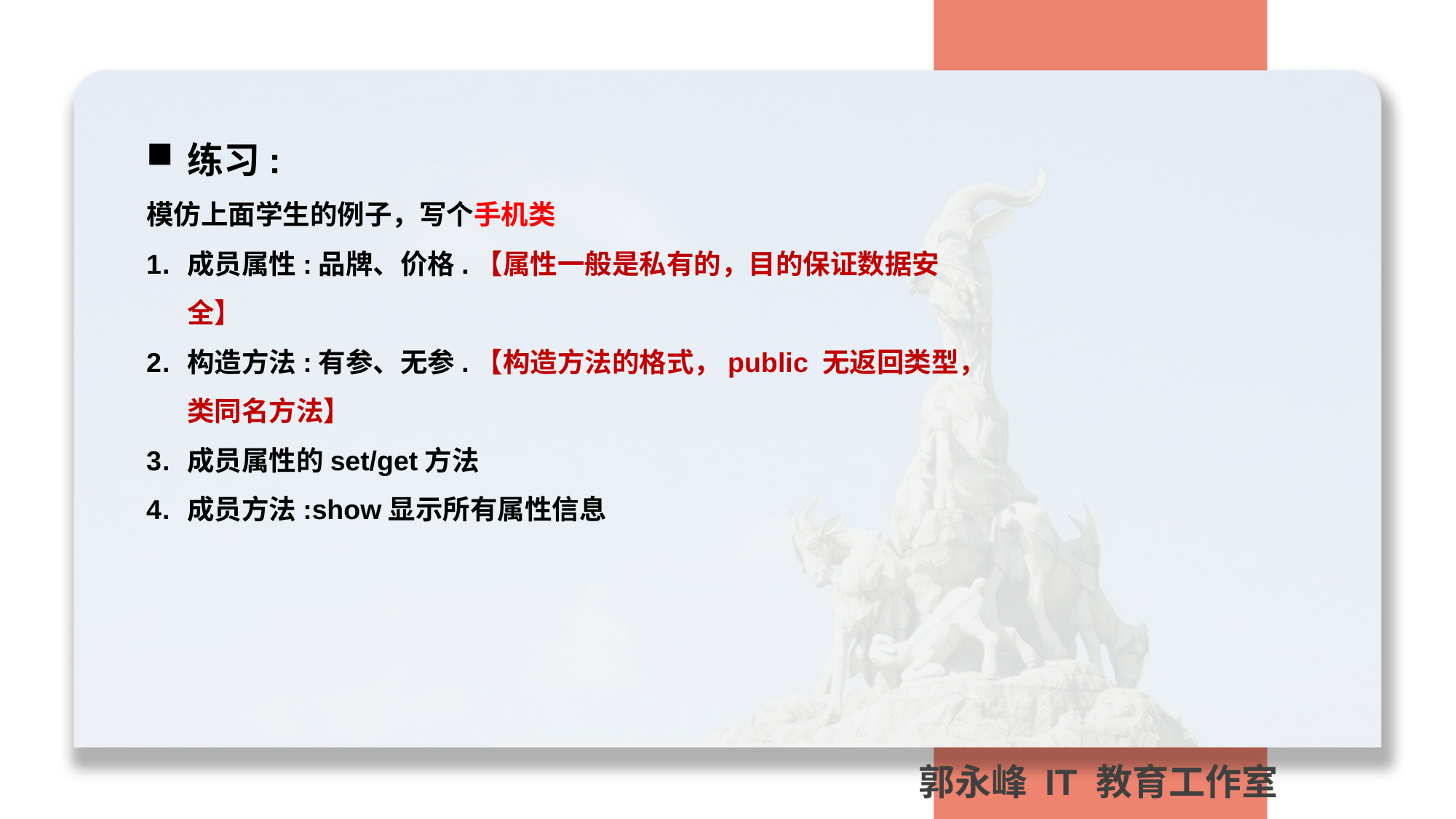

练习:
模仿上面学生的例子，写个手机类
成员属性:品牌、价格.【属性一般是私有的，目的保证数据安全】
构造方法:有参、无参.【构造方法的格式，public 无返回类型，类同名方法】
成员属性的set/get方法
成员方法:show显示所有属性信息